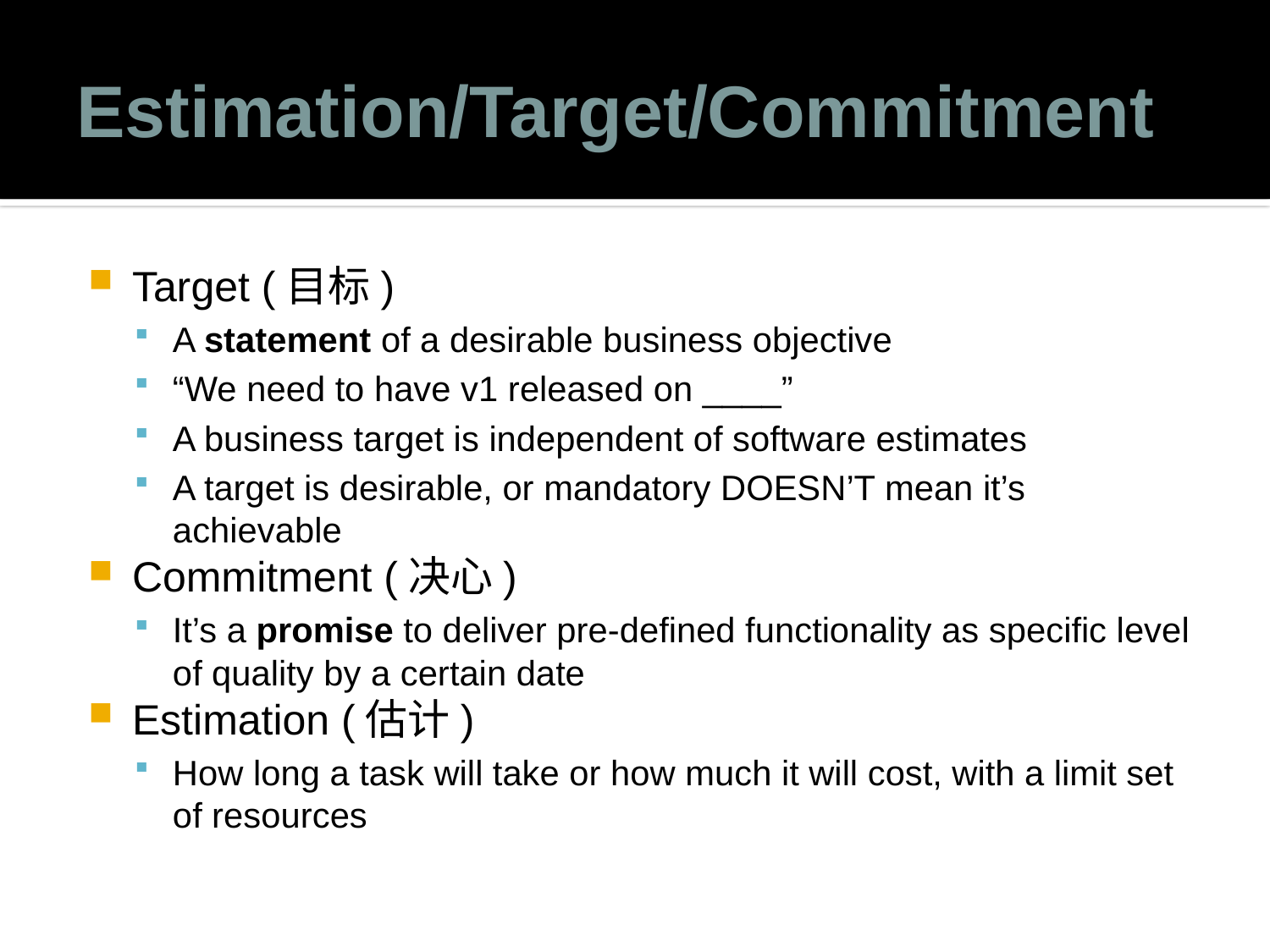

# Estimation/Target/Commitment
Target (目标)
A statement of a desirable business objective
“We need to have v1 released on ____”
A business target is independent of software estimates
A target is desirable, or mandatory DOESN’T mean it’s achievable
Commitment (决心)
It’s a promise to deliver pre-defined functionality as specific level of quality by a certain date
Estimation (估计)
How long a task will take or how much it will cost, with a limit set of resources